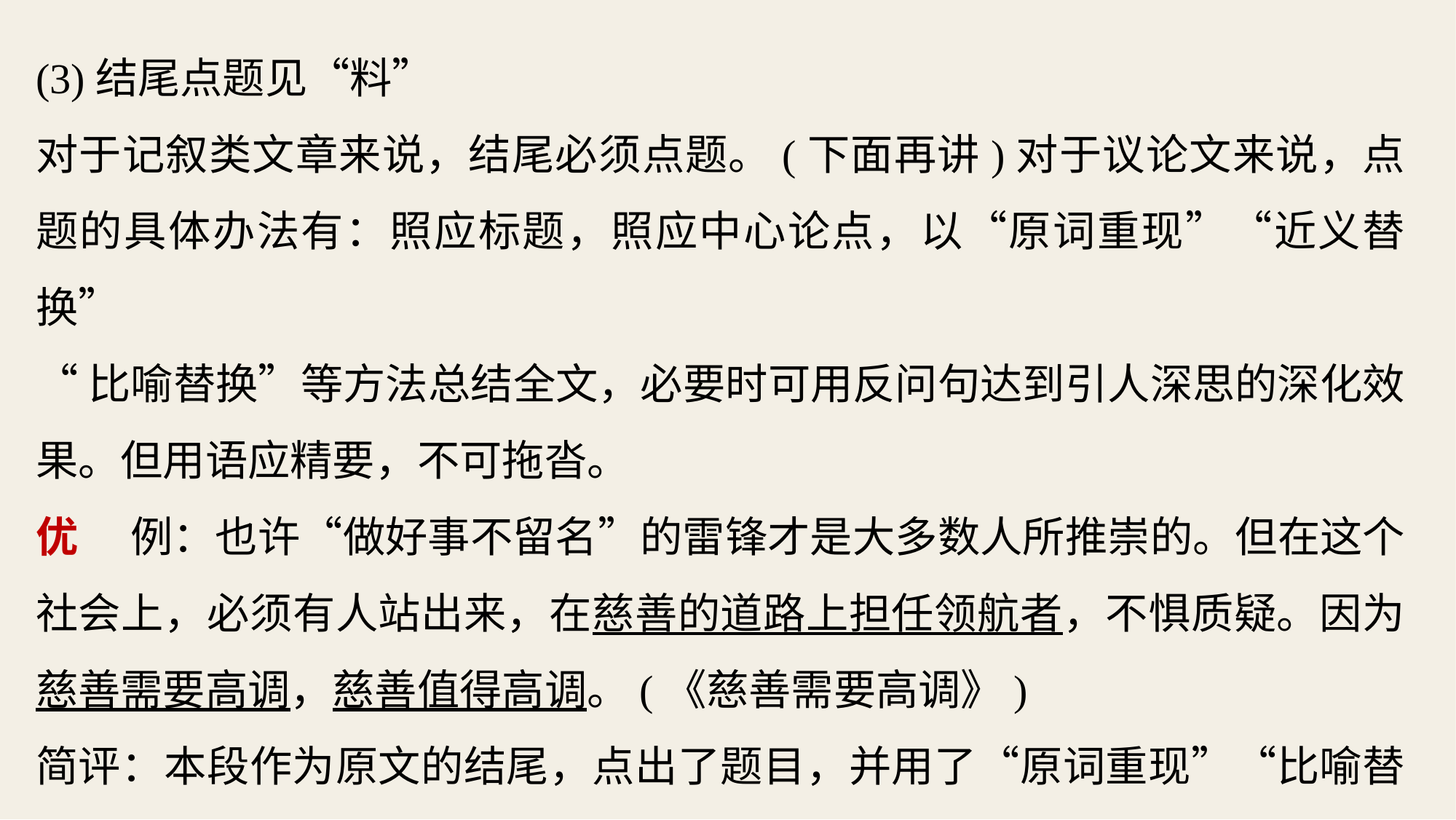

(3)结尾点题见“料”
对于记叙类文章来说，结尾必须点题。(下面再讲)对于议论文来说，点题的具体办法有：照应标题，照应中心论点，以“原词重现”“近义替换”
“比喻替换”等方法总结全文，必要时可用反问句达到引人深思的深化效果。但用语应精要，不可拖沓。
优 　例：也许“做好事不留名”的雷锋才是大多数人所推崇的。但在这个社会上，必须有人站出来，在慈善的道路上担任领航者，不惧质疑。因为慈善需要高调，慈善值得高调。(《慈善需要高调》)
简评：本段作为原文的结尾，点出了题目，并用了“原词重现”“比喻替换”的方法总结全文。语言简洁精要。